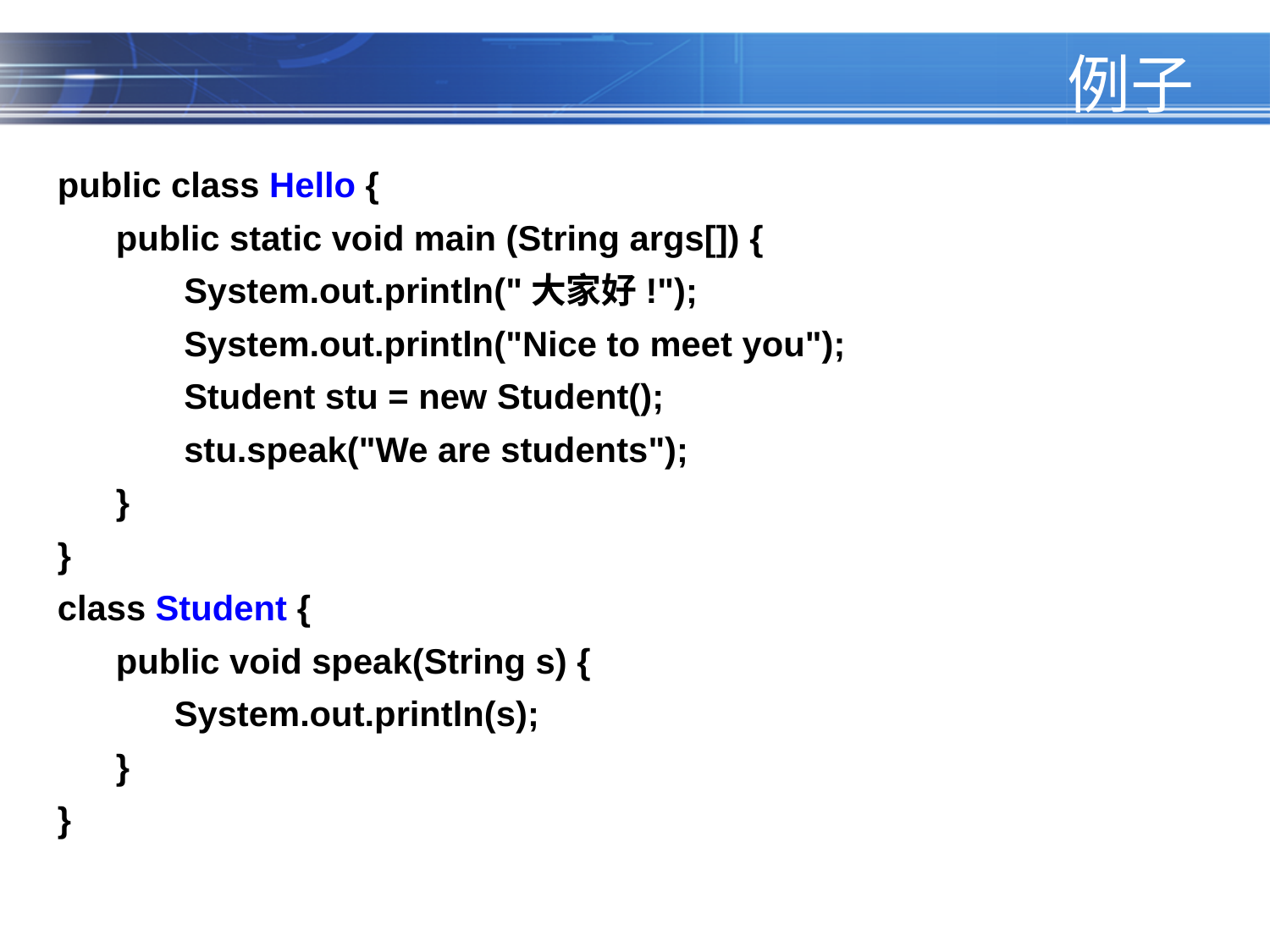

# 例子
public class Hello {
      public static void main (String args[]) {
             System.out.println("大家好!");
             System.out.println("Nice to meet you");
             Student stu = new Student();
             stu.speak("We are students");
      }
}
class Student {
      public void speak(String s) {
            System.out.println(s);
      }
}